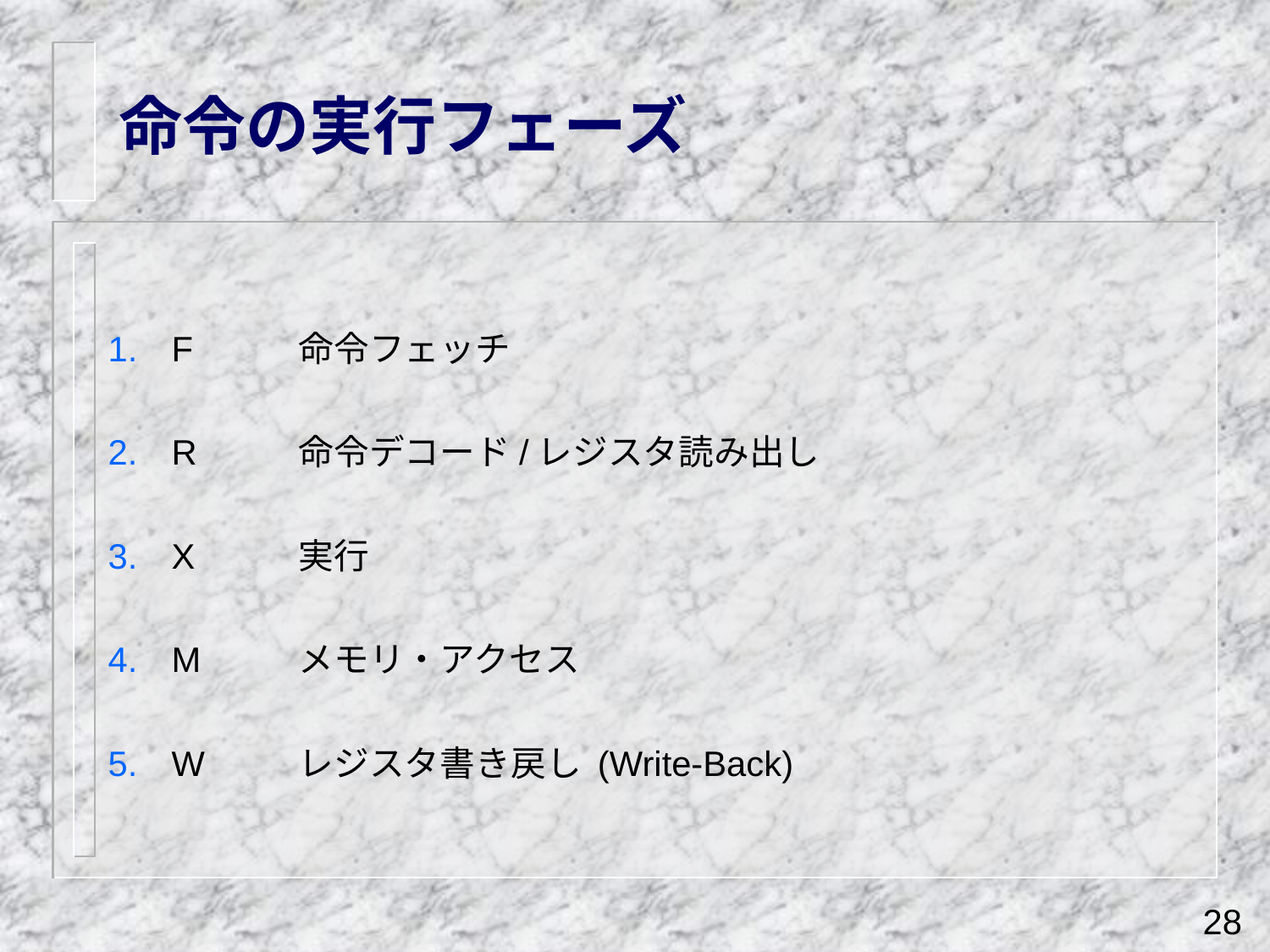

# 命令の実行フェーズ
F	命令フェッチ
R	命令デコード/レジスタ読み出し
X	実行
M	メモリ・アクセス
W	レジスタ書き戻し (Write-Back)
28